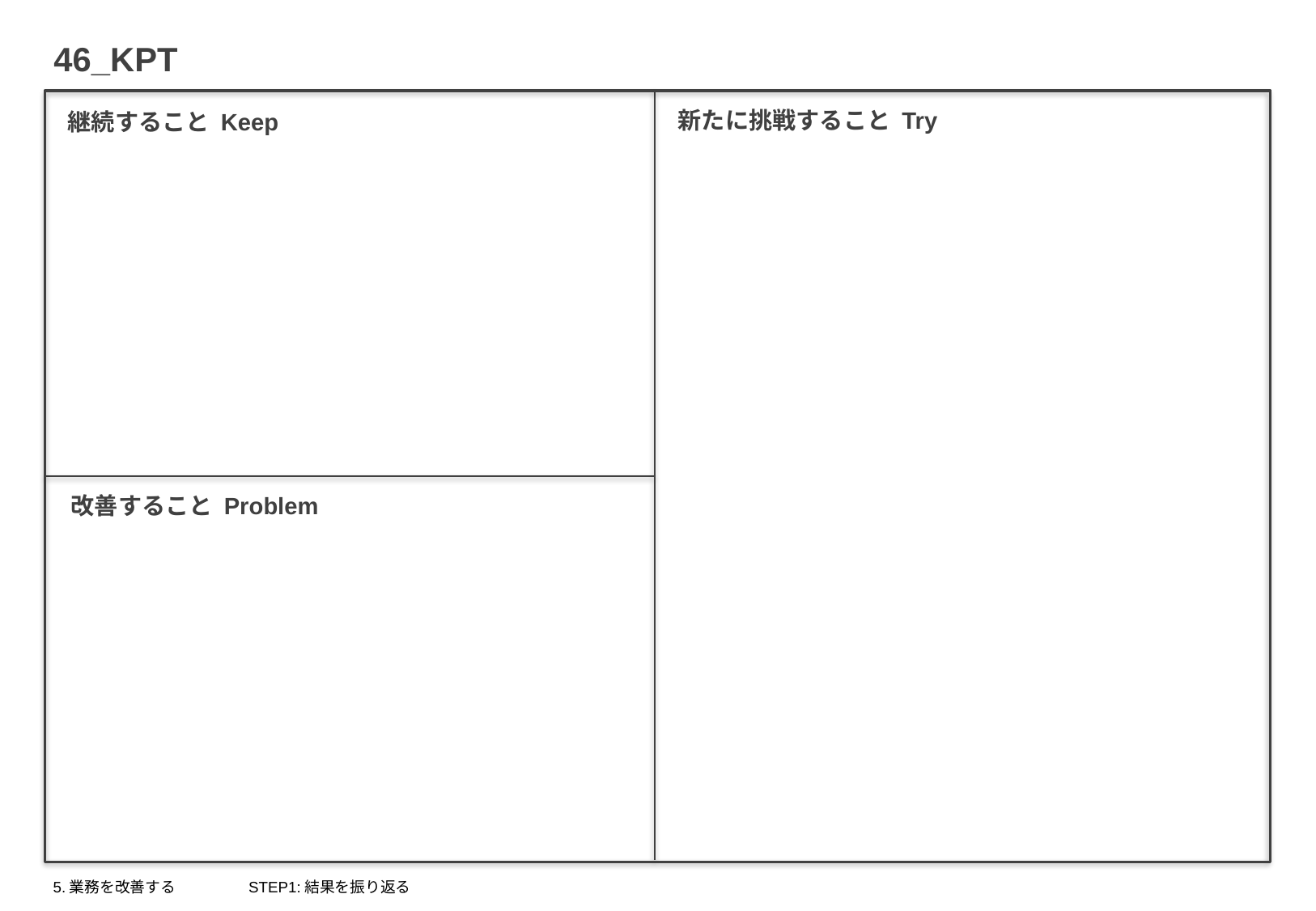

46_KPT

新たに挑戦すること Try
継続すること Keep
改善すること Problem
5.業務を改善する
STEP1:結果を振り返る